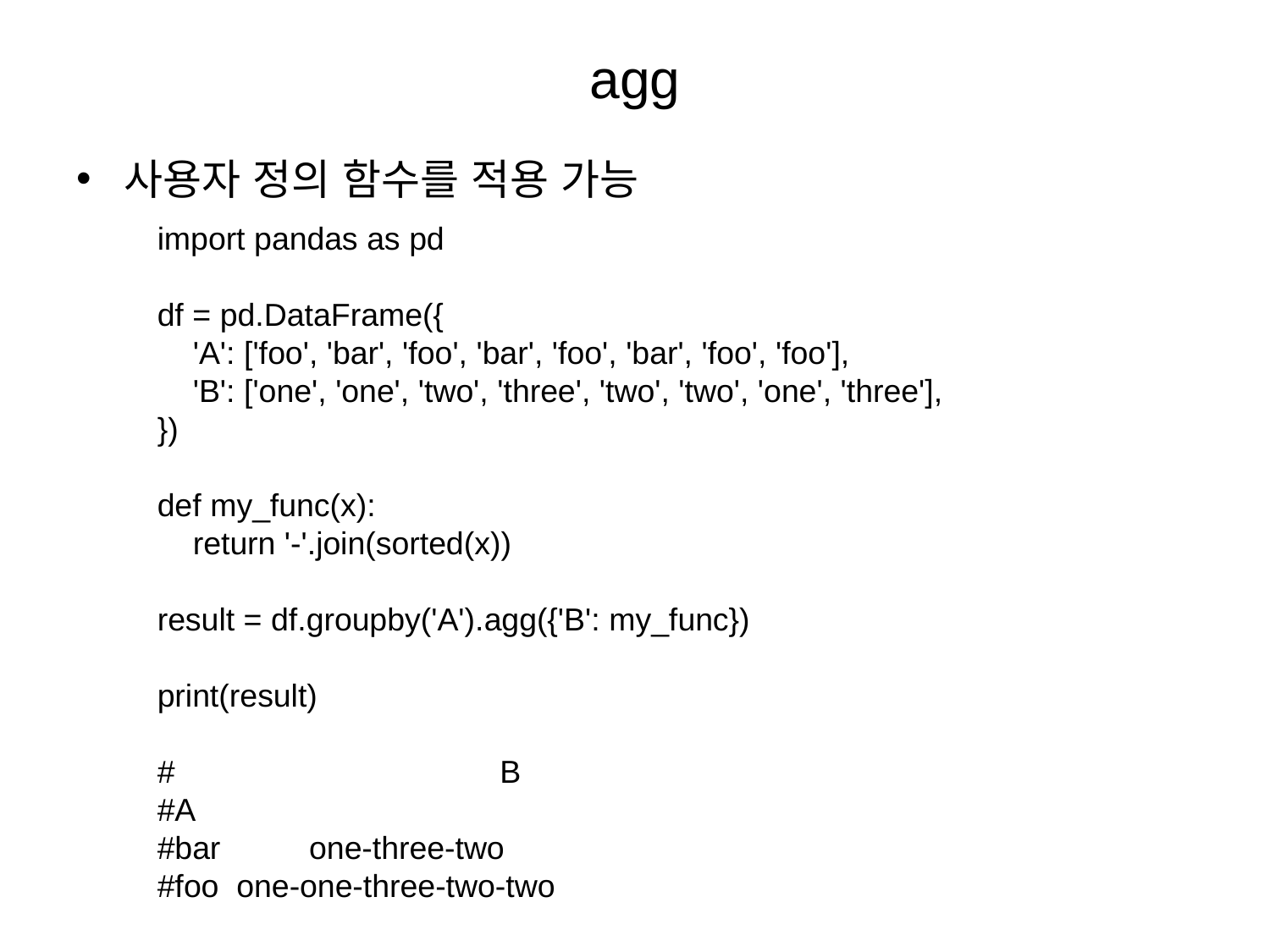

# agg
사용자 정의 함수를 적용 가능

import pandas as pd

df = pd.DataFrame({
    'A': ['foo', 'bar', 'foo', 'bar', 'foo', 'bar', 'foo', 'foo'],
    'B': ['one', 'one', 'two', 'three', 'two', 'two', 'one', 'three'],
})

def my_func(x):
    return '-'.join(sorted(x))

result = df.groupby('A').agg({'B': my_func})

print(result)

#		          B
#A
#bar          one-three-two
#foo  one-one-three-two-two